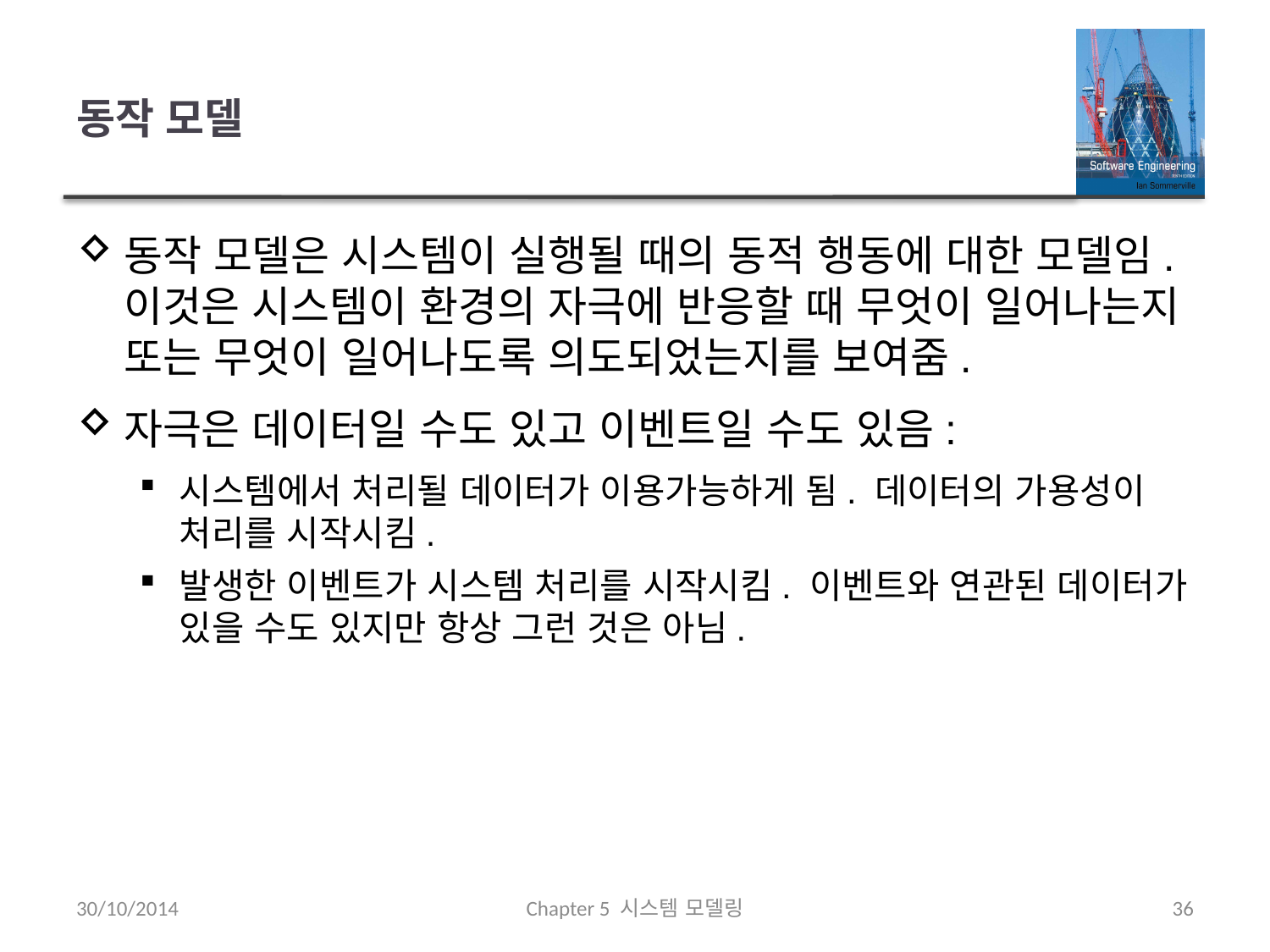

# 동작 모델
동작 모델은 시스템이 실행될 때의 동적 행동에 대한 모델임. 이것은 시스템이 환경의 자극에 반응할 때 무엇이 일어나는지 또는 무엇이 일어나도록 의도되었는지를 보여줌.
자극은 데이터일 수도 있고 이벤트일 수도 있음:
시스템에서 처리될 데이터가 이용가능하게 됨. 데이터의 가용성이 처리를 시작시킴.
발생한 이벤트가 시스템 처리를 시작시킴. 이벤트와 연관된 데이터가 있을 수도 있지만 항상 그런 것은 아님.

30/10/2014
Chapter 5 시스템 모델링
36